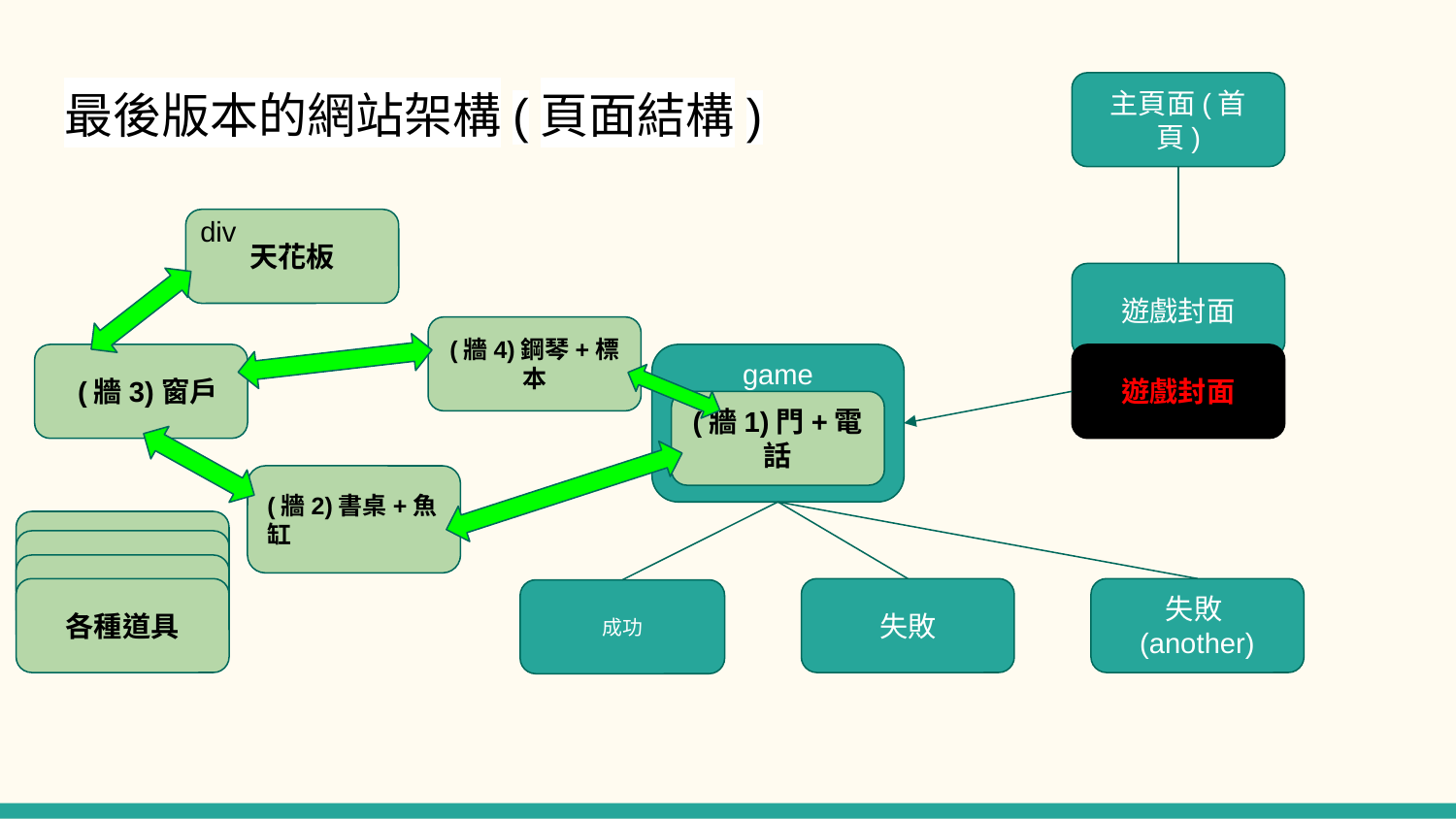

# 最後版本的網站架構(頁面結構)

主頁面(首頁)
div
天花板
遊戲封面

(牆4)鋼琴+標本
game

       遊戲
   (牆3)窗戶
遊戲封面

(牆1)門+電話

(牆2)書桌+魚缸

天花板
天花板
天花板
失敗
失敗(another)
各種道具
成功